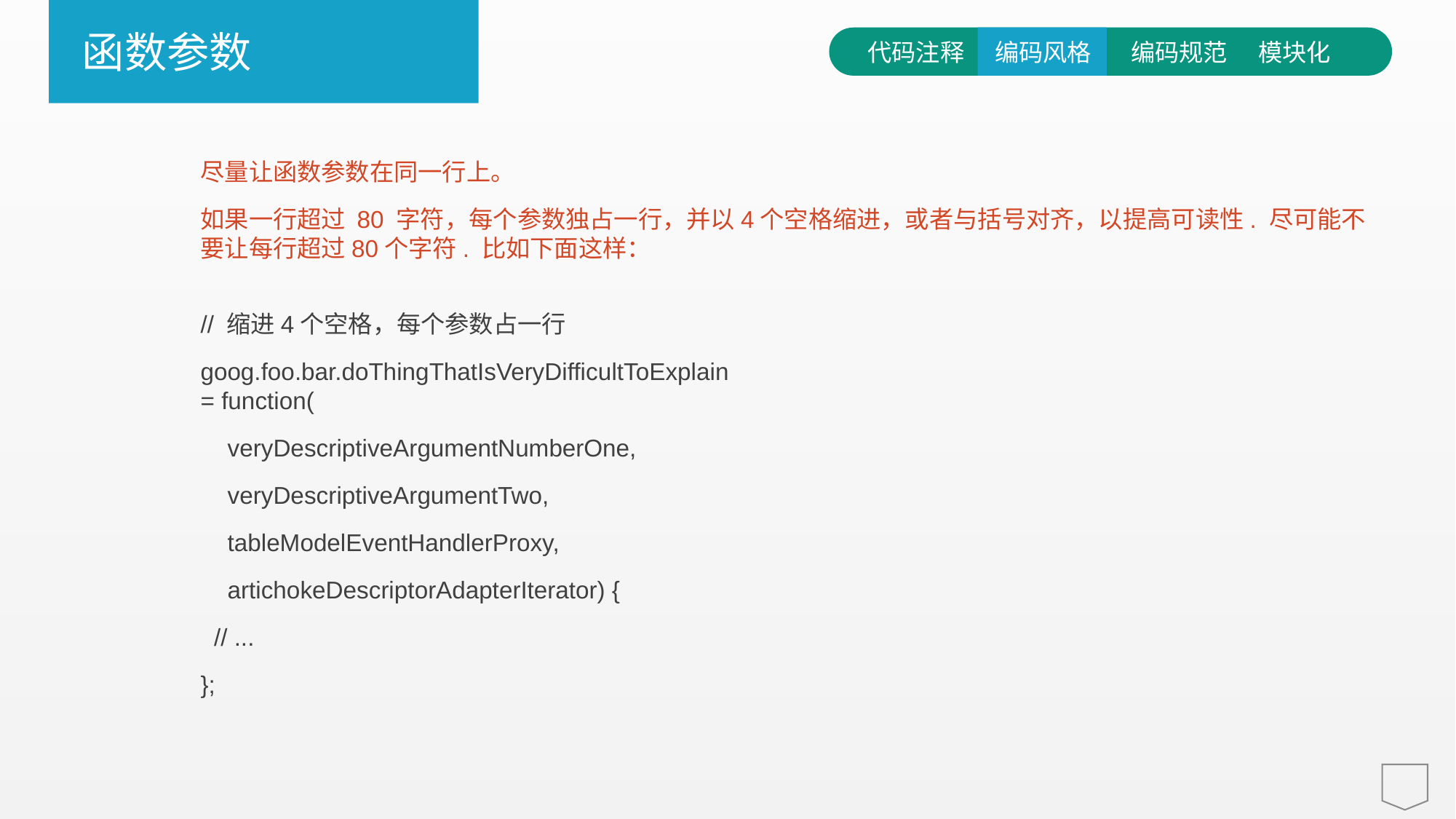

函数参数

代码注释
编码风格
编码规范
模块化
尽量让函数参数在同一行上。
如果一行超过 80 字符，每个参数独占一行，并以4个空格缩进，或者与括号对齐，以提高可读性. 尽可能不要让每行超过80个字符. 比如下面这样：
e7d195523061f1c0600ade85ab8d19863d296bbd6d3c8047FB0A4867354E4F1E3A7DEAE3C4C4B5C9777EC9E9D7F78045DB0296A4194571101A21F67FC7D6C39966CE50B69116E2EE84E571E25F3C0CCE19B7BA3F947E0899F8B654DDF63CBC54889BD665B879A243CED6339B4F4AAD5F6D1EDF9135418660BA3FBA18744DAFA98EABC1EED731EA6833863FD2C33712174ACE2AD755DACFBF
// 缩进4个空格，每个参数占一行
goog.foo.bar.doThingThatIsVeryDifficultToExplain = function(
    veryDescriptiveArgumentNumberOne,
    veryDescriptiveArgumentTwo,
    tableModelEventHandlerProxy,
    artichokeDescriptorAdapterIterator) {
  // ...
};